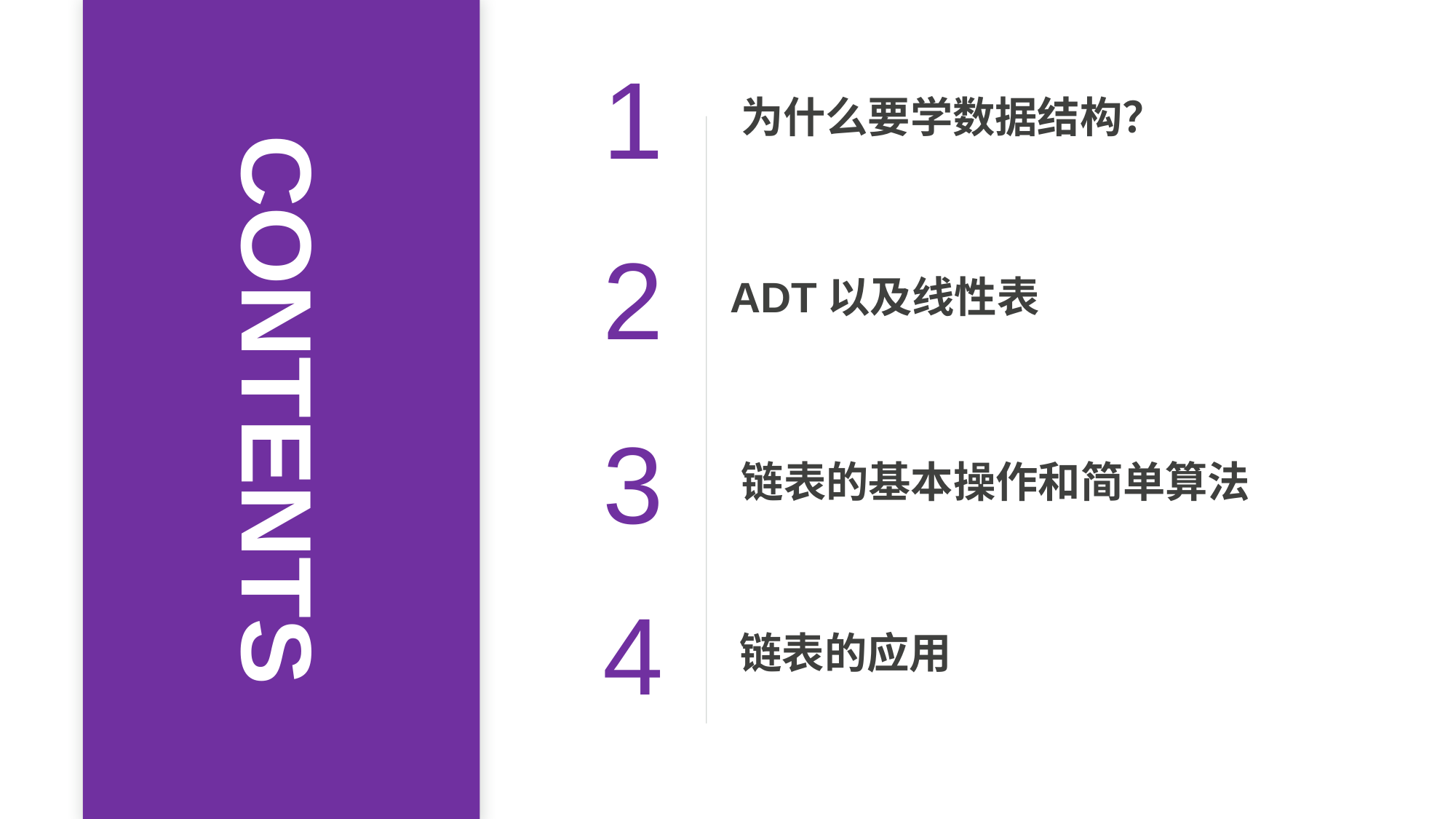

1
为什么要学数据结构？
2
ADT以及线性表
CONTENTS
3
链表的基本操作和简单算法
4
链表的应用